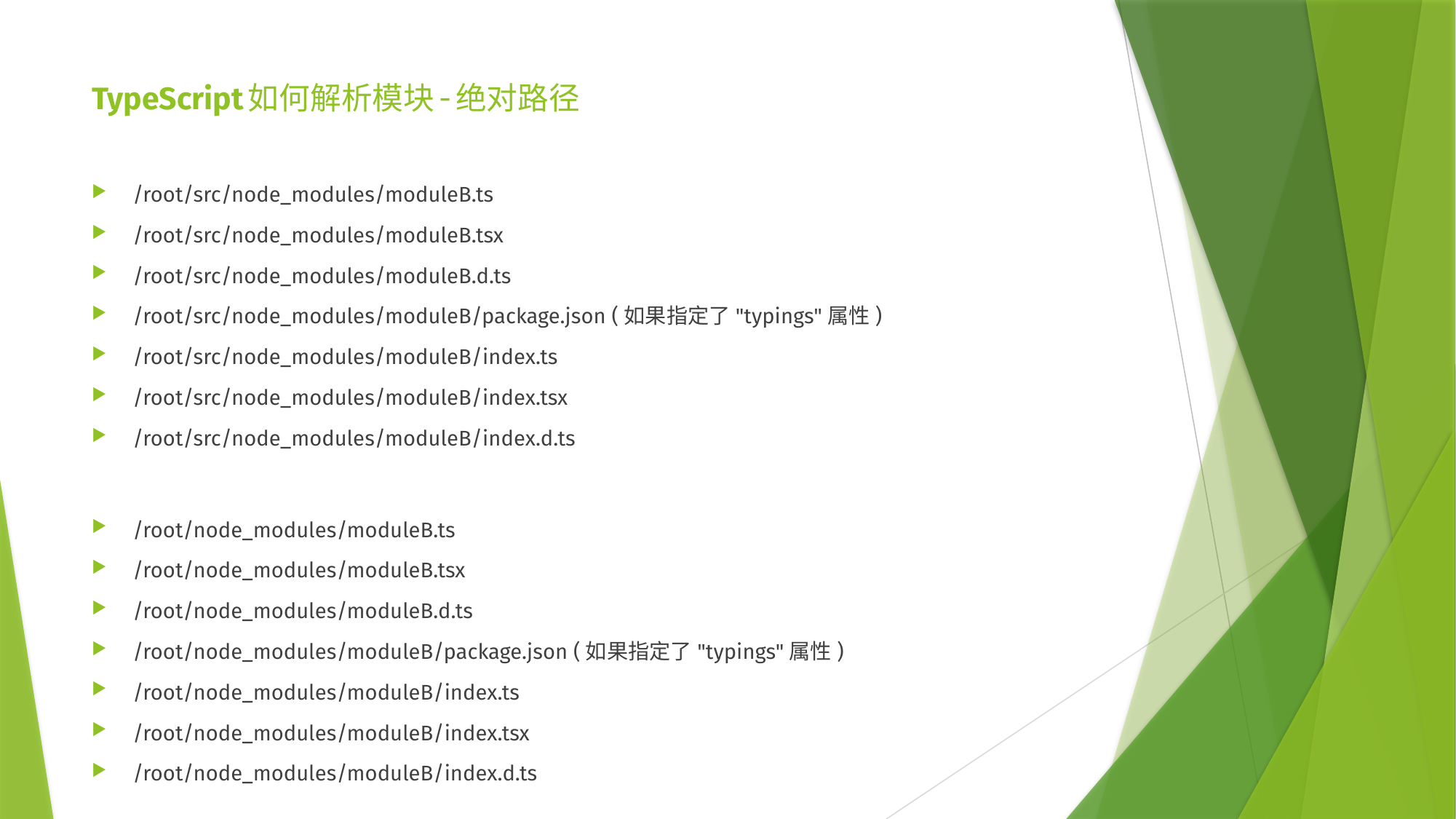

# TypeScript如何解析模块-绝对路径
/root/src/node_modules/moduleB.ts
/root/src/node_modules/moduleB.tsx
/root/src/node_modules/moduleB.d.ts
/root/src/node_modules/moduleB/package.json (如果指定了"typings"属性)
/root/src/node_modules/moduleB/index.ts
/root/src/node_modules/moduleB/index.tsx
/root/src/node_modules/moduleB/index.d.ts
/root/node_modules/moduleB.ts
/root/node_modules/moduleB.tsx
/root/node_modules/moduleB.d.ts
/root/node_modules/moduleB/package.json (如果指定了"typings"属性)
/root/node_modules/moduleB/index.ts
/root/node_modules/moduleB/index.tsx
/root/node_modules/moduleB/index.d.ts
/node_modules/moduleB.ts
/node_modules/moduleB.tsx
/node_modules/moduleB.d.ts
/node_modules/moduleB/package.json (如果指定了"typings"属性)
/node_modules/moduleB/index.ts
/node_modules/moduleB/index.tsx
/node_modules/moduleB/index.d.ts